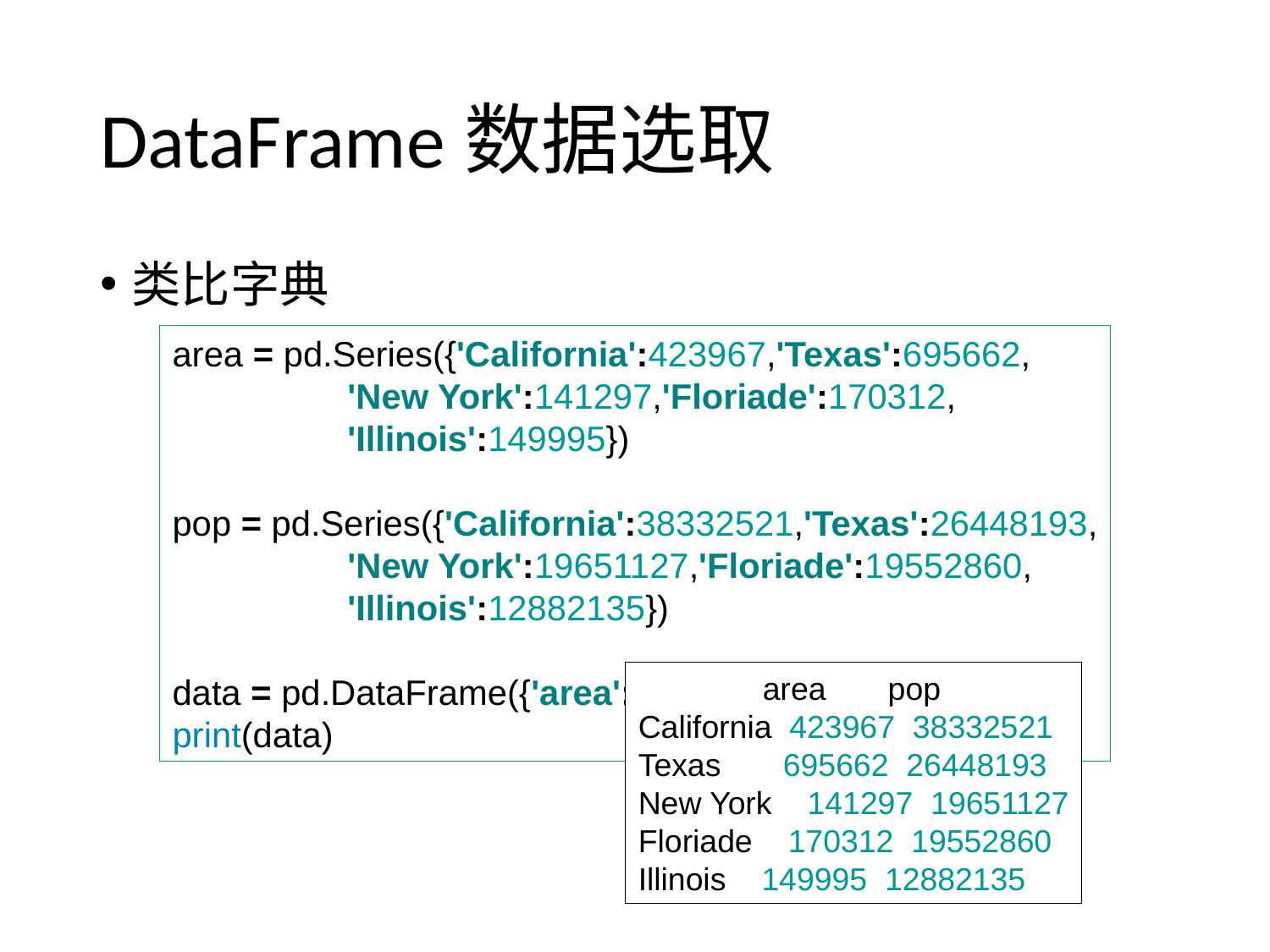

# DataFrame数据选取
类比字典
area = pd.Series({'California':423967,'Texas':695662,
                  'New York':141297,'Floriade':170312,
                  'Illinois':149995})
pop = pd.Series({'California':38332521,'Texas':26448193,
                  'New York':19651127,'Floriade':19552860,
                  'Illinois':12882135})
data = pd.DataFrame({'area':area, 'pop':pop})
print(data)
              area       pop
California  423967  38332521
Texas       695662  26448193
New York    141297  19651127
Floriade    170312  19552860
Illinois    149995  12882135
20